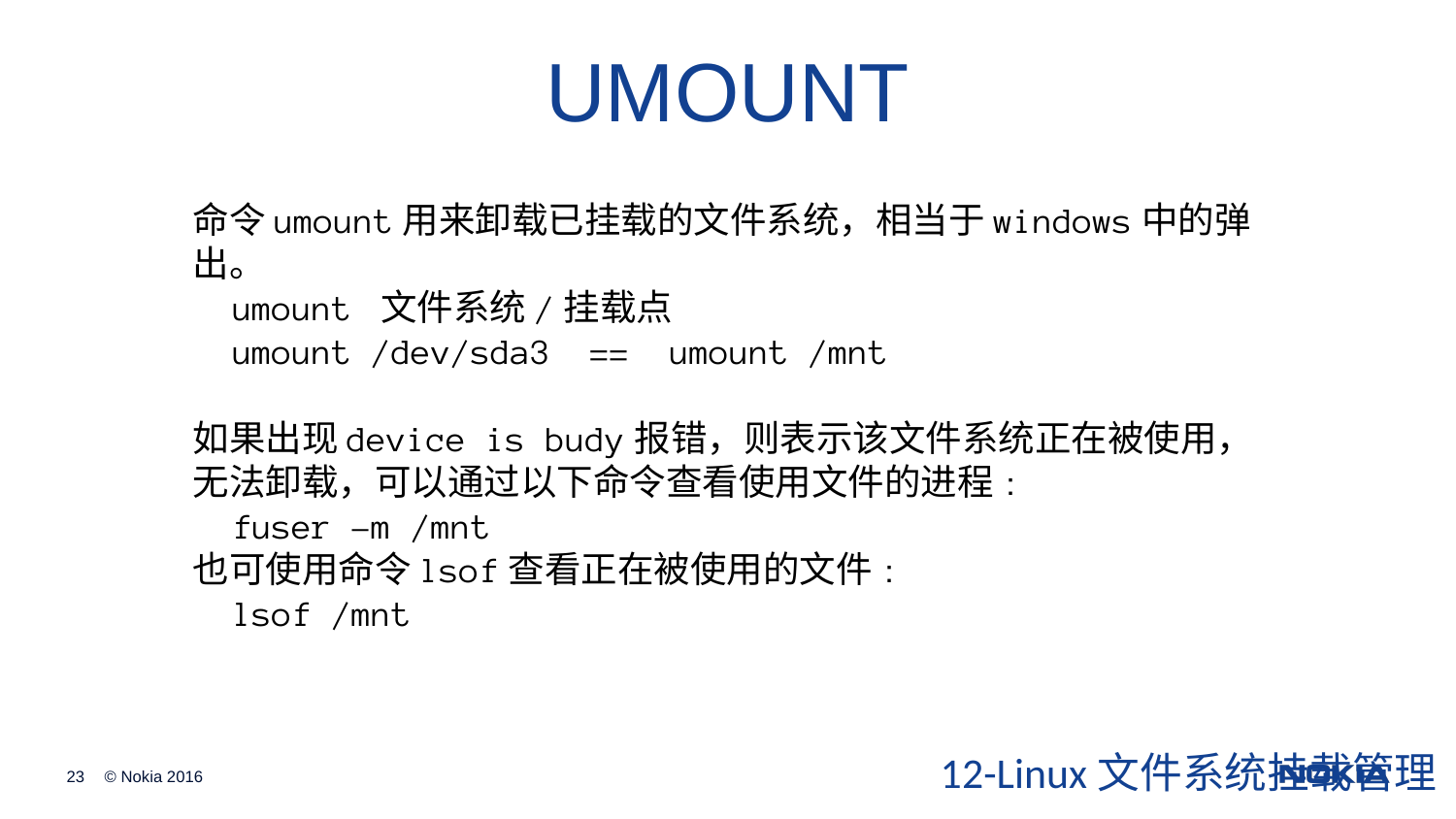

# UMOUNT
命令umount用来卸载已挂载的文件系统，相当于windows中的弹出。
  umount 文件系统/挂载点
  umount /dev/sda3  ==  umount /mnt

如果出现device is budy报错，则表示该文件系统正在被使用，无法卸载，可以通过以下命令查看使用文件的进程:
  fuser –m /mnt
也可使用命令lsof查看正在被使用的文件:
  lsof /mnt
12-Linux文件系统挂载管理